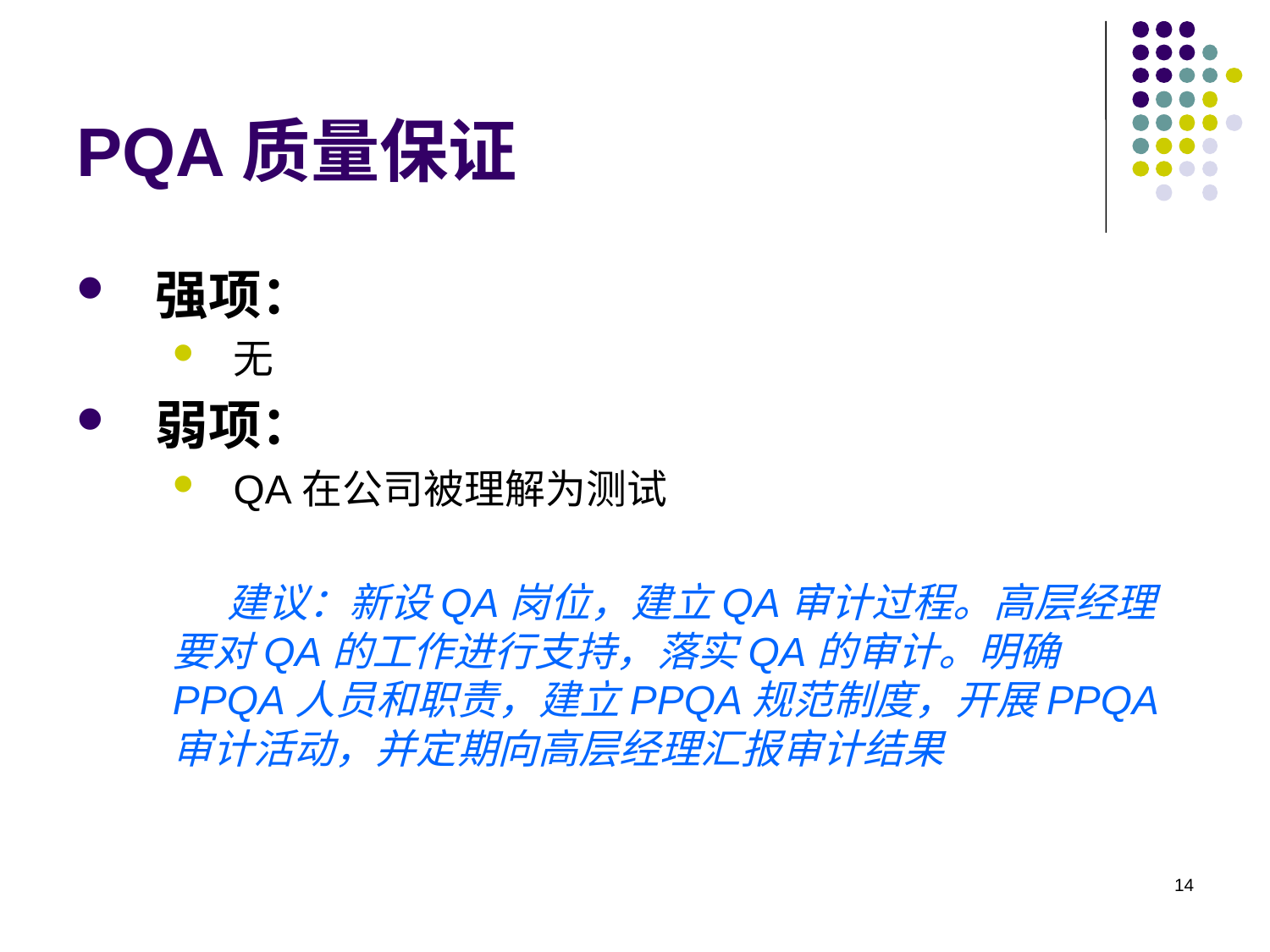

# PQA质量保证
强项：
无
弱项：
QA在公司被理解为测试

     建议：新设QA岗位，建立QA审计过程。高层经理要对QA的工作进行支持，落实QA的审计。明确PPQA人员和职责，建立PPQA规范制度，开展PPQA审计活动，并定期向高层经理汇报审计结果
14